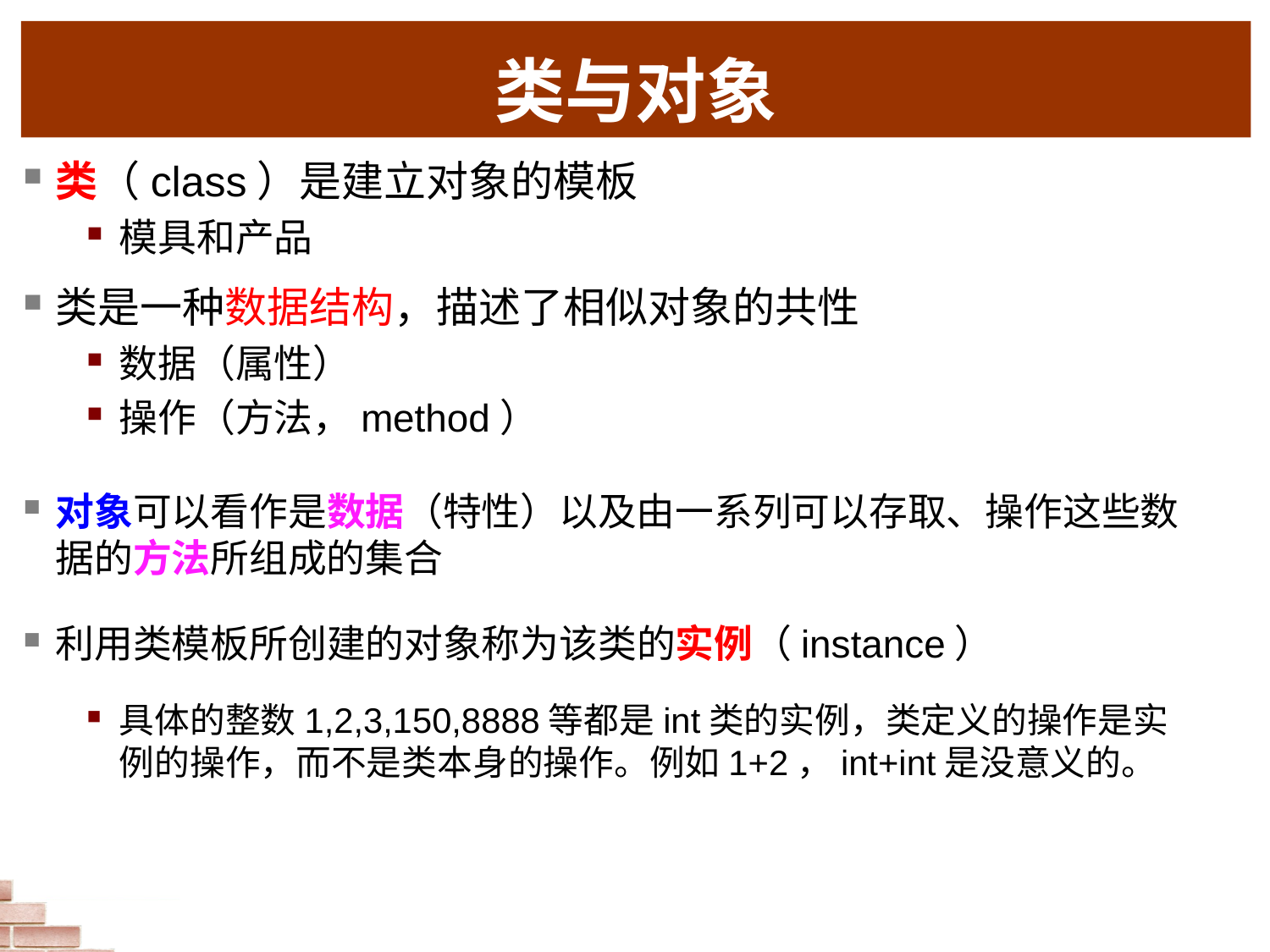

类与对象
类（class）是建立对象的模板
模具和产品
类是一种数据结构，描述了相似对象的共性
数据（属性）
操作（方法，method）
对象可以看作是数据（特性）以及由一系列可以存取、操作这些数据的方法所组成的集合
利用类模板所创建的对象称为该类的实例（instance）
具体的整数1,2,3,150,8888等都是int类的实例，类定义的操作是实例的操作，而不是类本身的操作。例如1+2，int+int是没意义的。